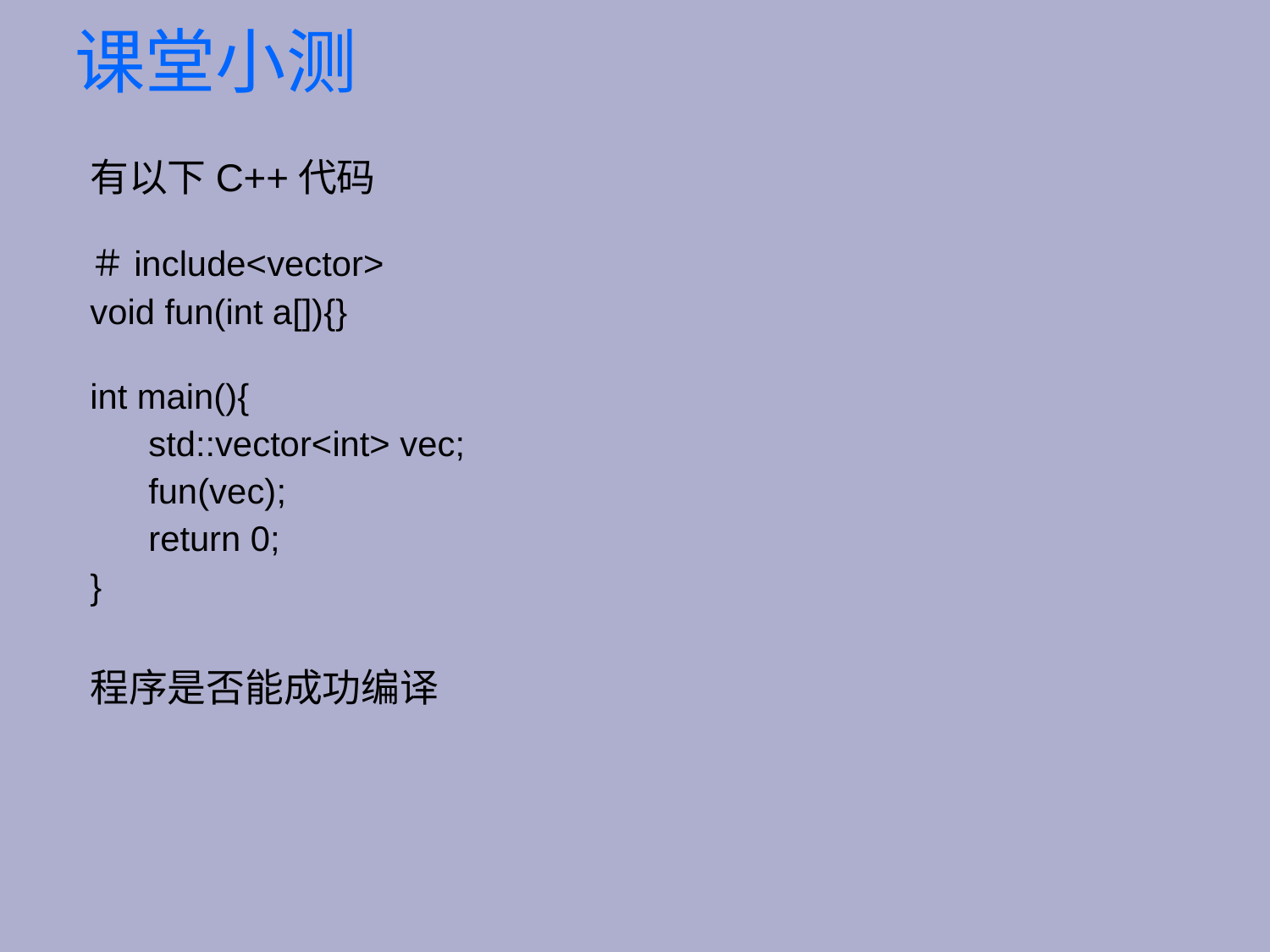

# 课堂小测
有以下C++代码

＃include<vector>
void fun(int a[]){}

int main(){
      std::vector<int> vec;
      fun(vec);
      return 0;
}

程序是否能成功编译